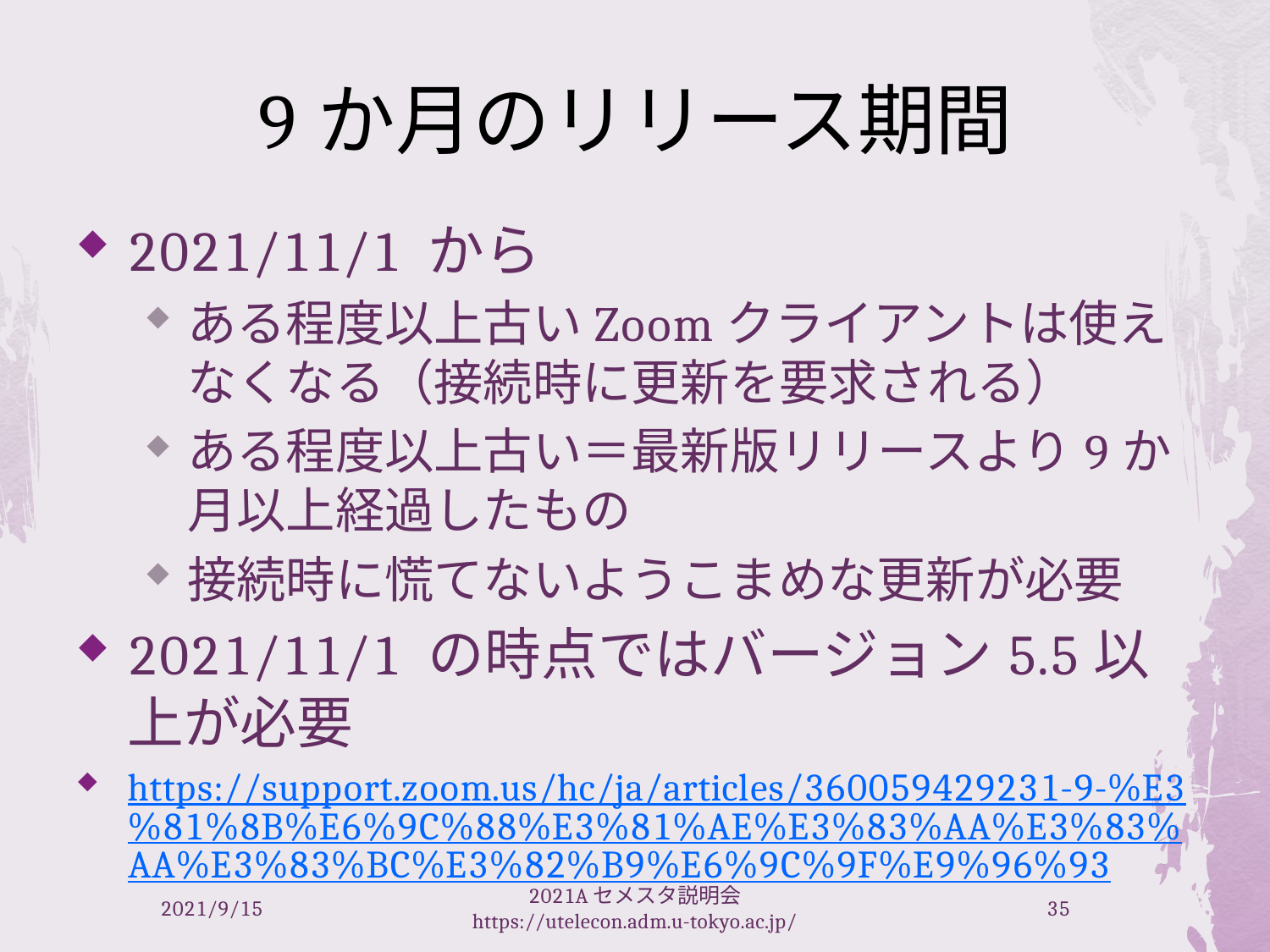

# 9か月のリリース期間
2021/11/1 から
ある程度以上古いZoomクライアントは使えなくなる（接続時に更新を要求される）
ある程度以上古い＝最新版リリースより9か月以上経過したもの
接続時に慌てないようこまめな更新が必要
2021/11/1 の時点ではバージョン5.5以上が必要
https://support.zoom.us/hc/ja/articles/360059429231-9-%E3%81%8B%E6%9C%88%E3%81%AE%E3%83%AA%E3%83%AA%E3%83%BC%E3%82%B9%E6%9C%9F%E9%96%93

2021/9/15
2021Aセメスタ説明会 https://utelecon.adm.u-tokyo.ac.jp/
35